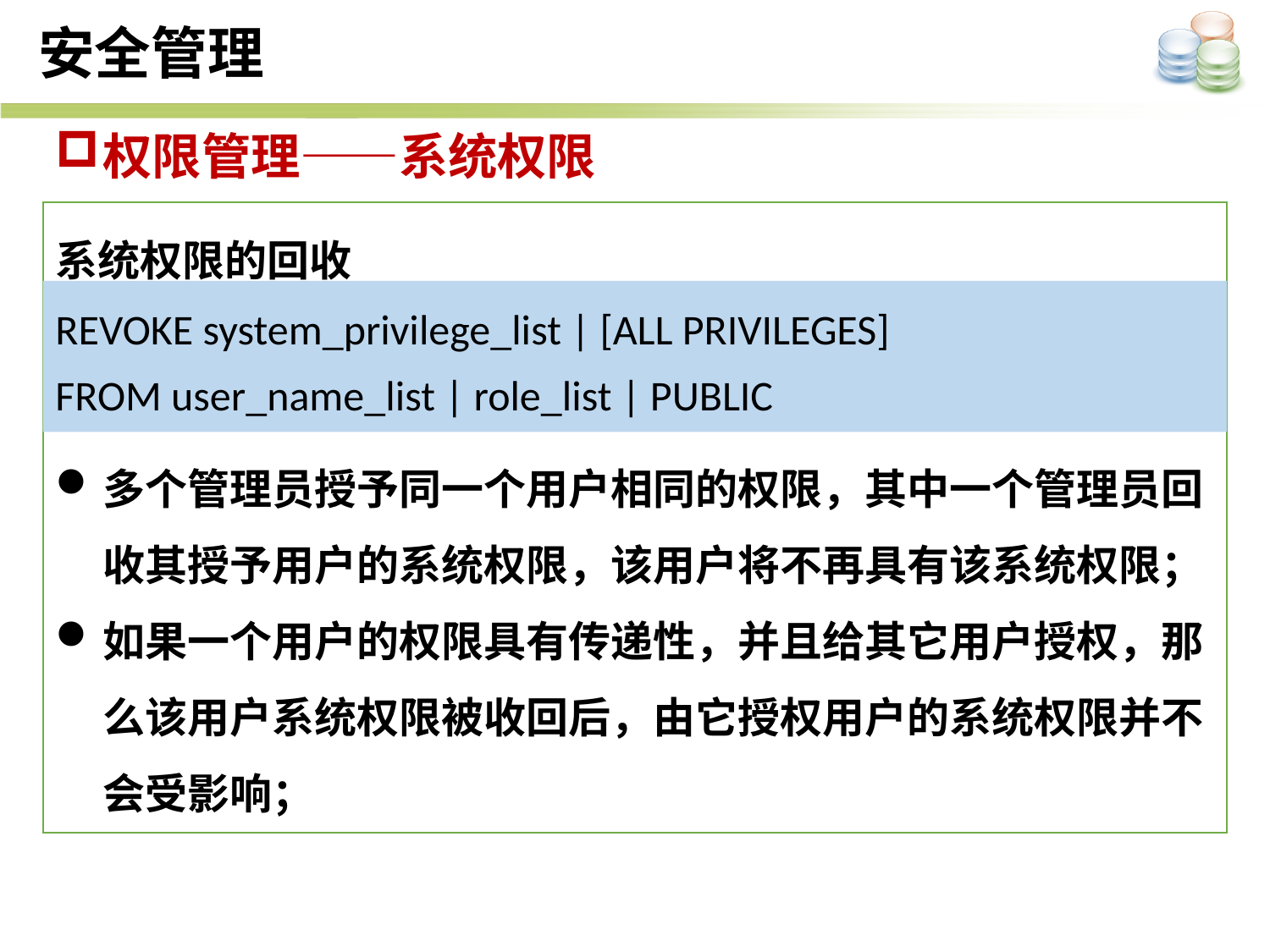

安全管理
权限管理——系统权限
系统权限的回收

多个管理员授予同一个用户相同的权限，其中一个管理员回收其授予用户的系统权限，该用户将不再具有该系统权限；
如果一个用户的权限具有传递性，并且给其它用户授权，那么该用户系统权限被收回后，由它授权用户的系统权限并不会受影响；
REVOKE system_privilege_list | [ALL PRIVILEGES]
FROM user_name_list | role_list | PUBLIC
24